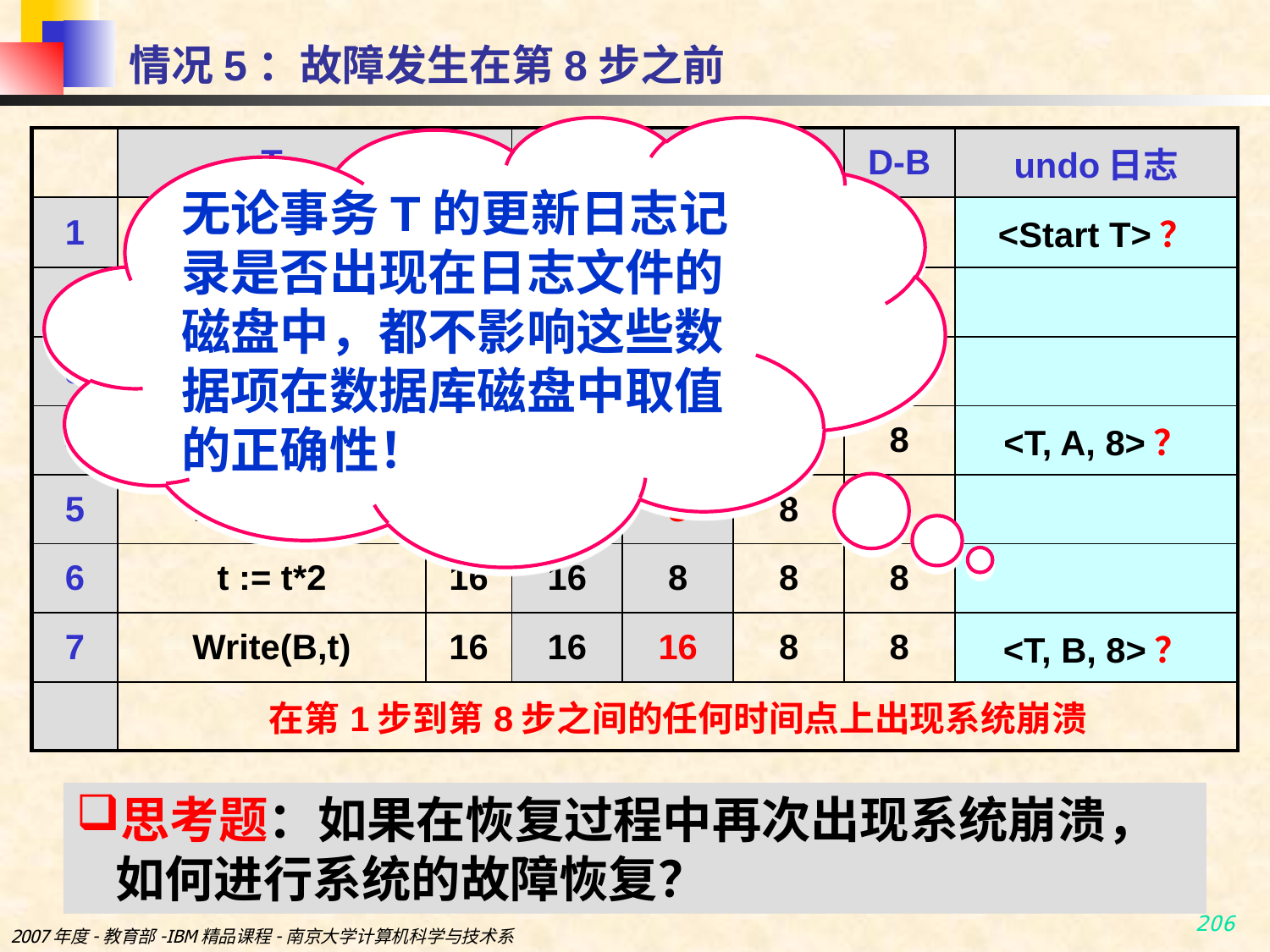

# 情况5：故障发生在第8步之前
无论事务T的更新日志记录是否出现在日志文件的磁盘中，都不影响这些数据项在数据库磁盘中取值的正确性！
|  | T | t | M-A | M-B | D-A | D-B | undo日志 |
| --- | --- | --- | --- | --- | --- | --- | --- |
| 1 |  |  |  |  | 8 | 8 | <Start T>？ |
| 2 | Read(A,t) | 8 | 8 |  | 8 | 8 |  |
| 3 | t := t\*2 | 16 | 8 |  | 8 | 8 |  |
| 4 | Write(A,t) | 16 | 16 |  | 8 | 8 | <T, A, 8>？ |
| 5 | Read(B,t) | 8 | 16 | 8 | 8 | 8 |  |
| 6 | t := t\*2 | 16 | 16 | 8 | 8 | 8 |  |
| 7 | Write(B,t) | 16 | 16 | 16 | 8 | 8 | <T, B, 8>？ |
|  | 在第1步到第8步之间的任何时间点上出现系统崩溃 |  |  |  |  |  |  |
思考题：如果在恢复过程中再次出现系统崩溃，如何进行系统的故障恢复？
206